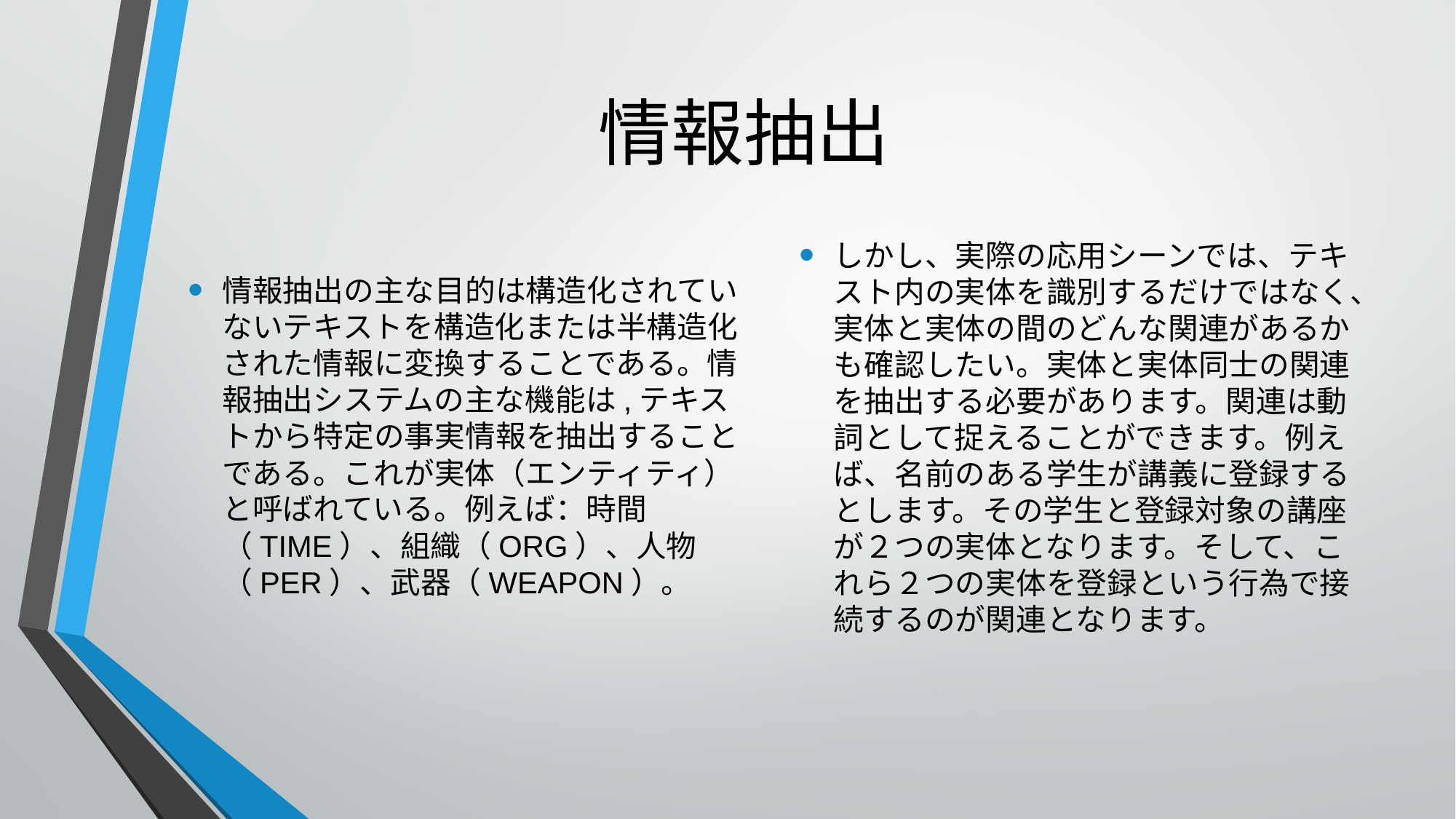

# 情報抽出
情報抽出の主な目的は構造化されていないテキストを構造化または半構造化された情報に変換することである。情報抽出システムの主な機能は,テキストから特定の事実情報を抽出することである。これが実体（エンティティ）と呼ばれている。例えば：時間（TIME）、組織（ORG）、人物（PER）、武器（WEAPON）。
しかし、実際の応用シーンでは、テキスト内の実体を識別するだけではなく、実体と実体の間のどんな関連があるかも確認したい。実体と実体同士の関連を抽出する必要があります。関連は動詞として捉えることができます。例えば、名前のある学生が講義に登録するとします。その学生と登録対象の講座が２つの実体となります。そして、これら２つの実体を登録という行為で接続するのが関連となります。